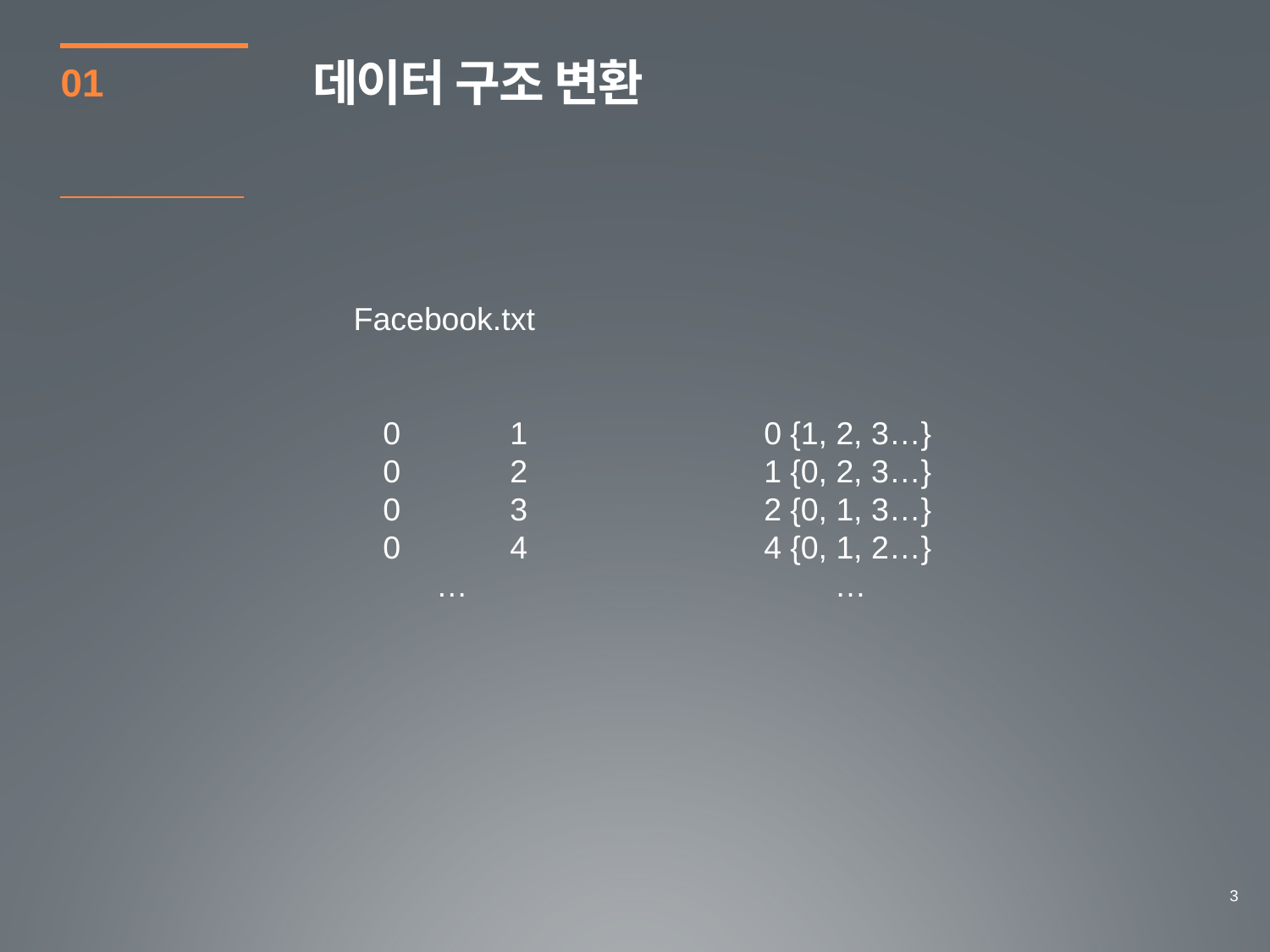

데이터 구조 변환
01

           Facebook.txt

	0	1		0 {1, 2, 3…}
	0	2		1 {0, 2, 3…}
	0	3		2 {0, 1, 3…}
	0	4		4 {0, 1, 2…}		      …			        …